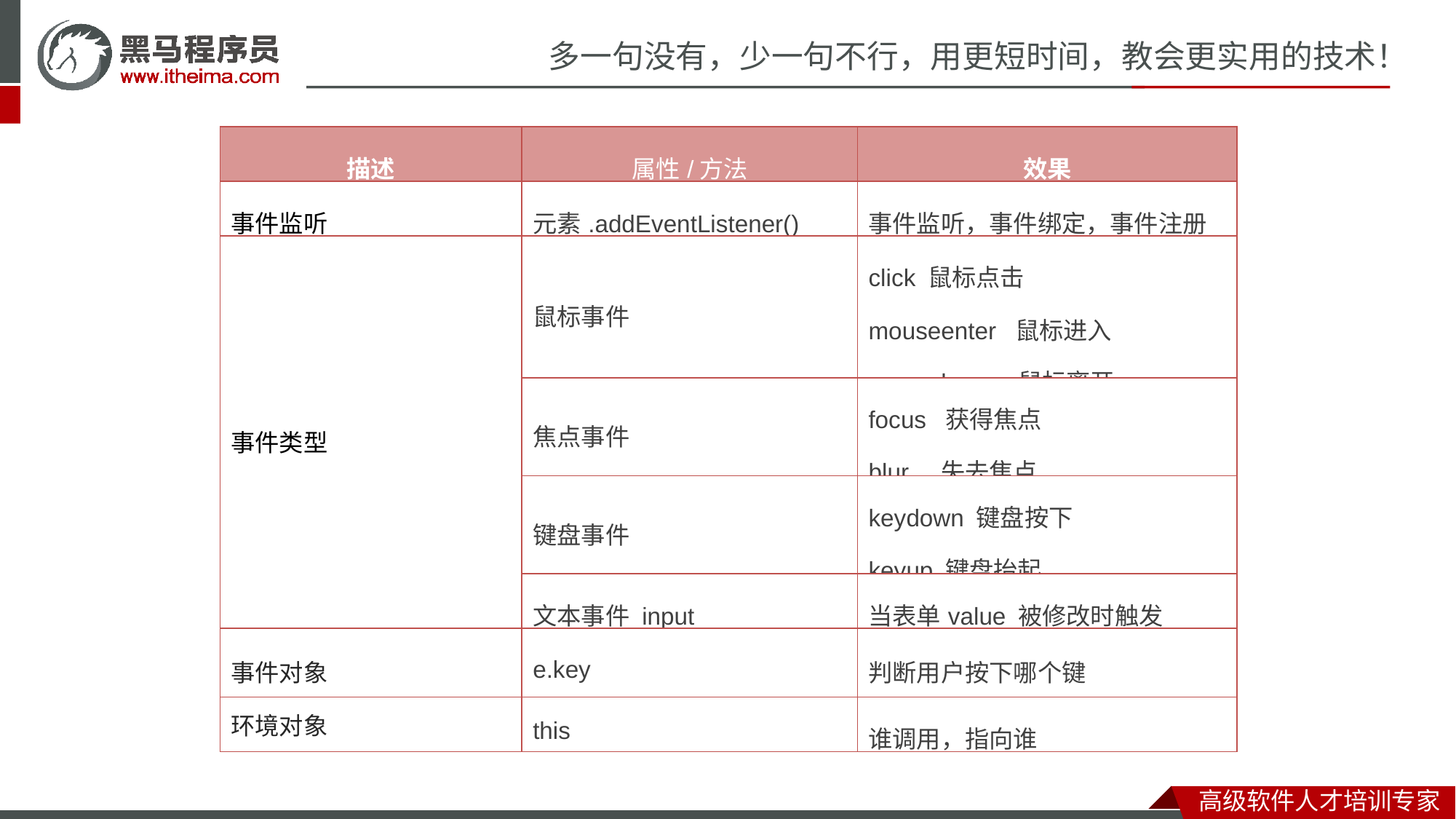

| 描述 | 属性/方法 | 效果 |
| --- | --- | --- |
| 事件监听 | 元素.addEventListener() | 事件监听，事件绑定，事件注册 |
| 事件类型 | 鼠标事件 | click 鼠标点击 mouseenter 鼠标进入 mouseleave 鼠标离开 |
|  | 焦点事件 | focus 获得焦点 blur 失去焦点 |
|  | 键盘事件 | keydown 键盘按下 keyup 键盘抬起 |
|  | 文本事件 input | 当表单value 被修改时触发 |
| 事件对象 | e.key | 判断用户按下哪个键 |
| 环境对象 | this | 谁调用，指向谁 |